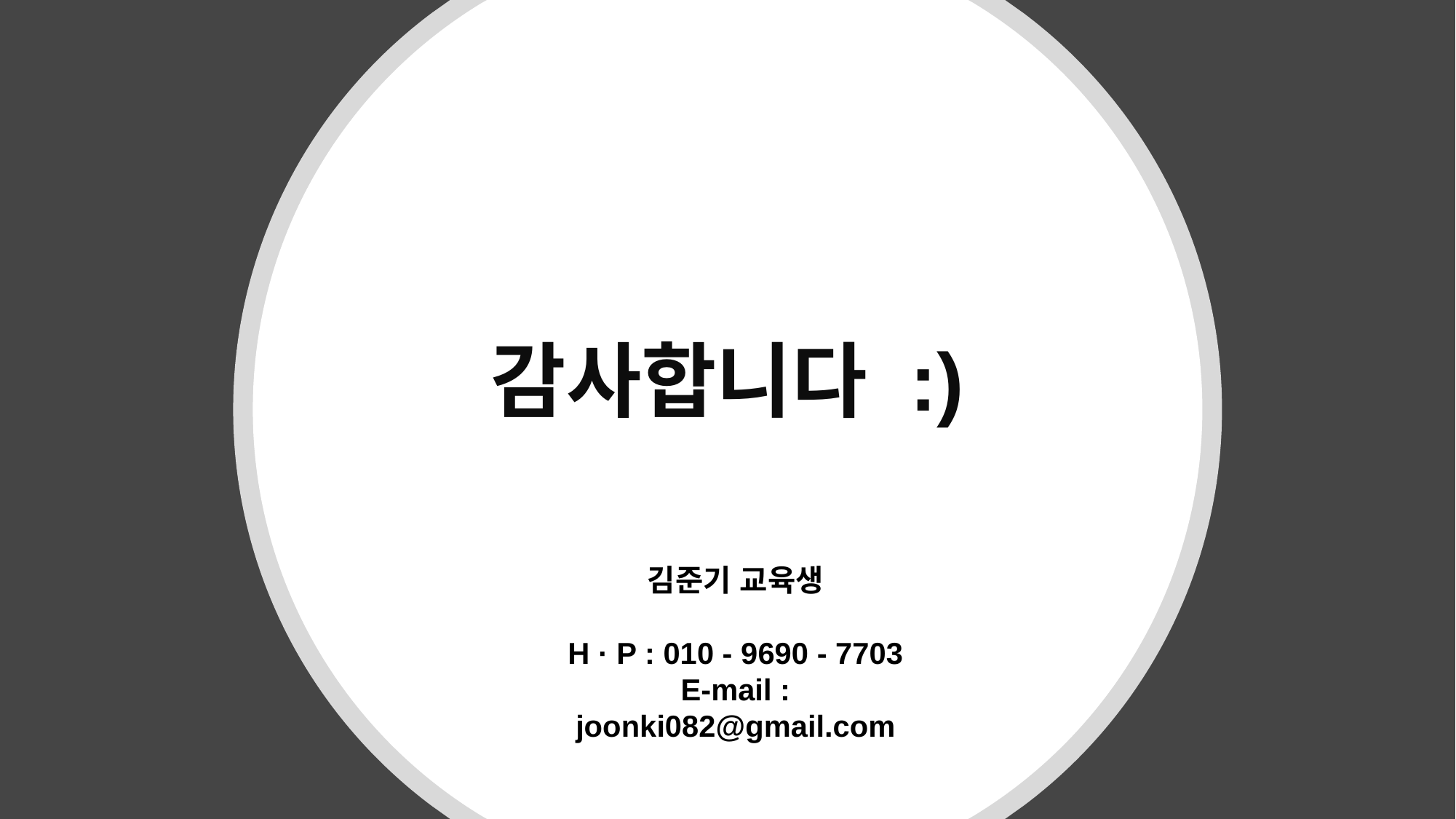

# 감사합니다 :)
김준기 교육생

H · P : 010 - 9690 - 7703
E-mail : joonki082@gmail.com